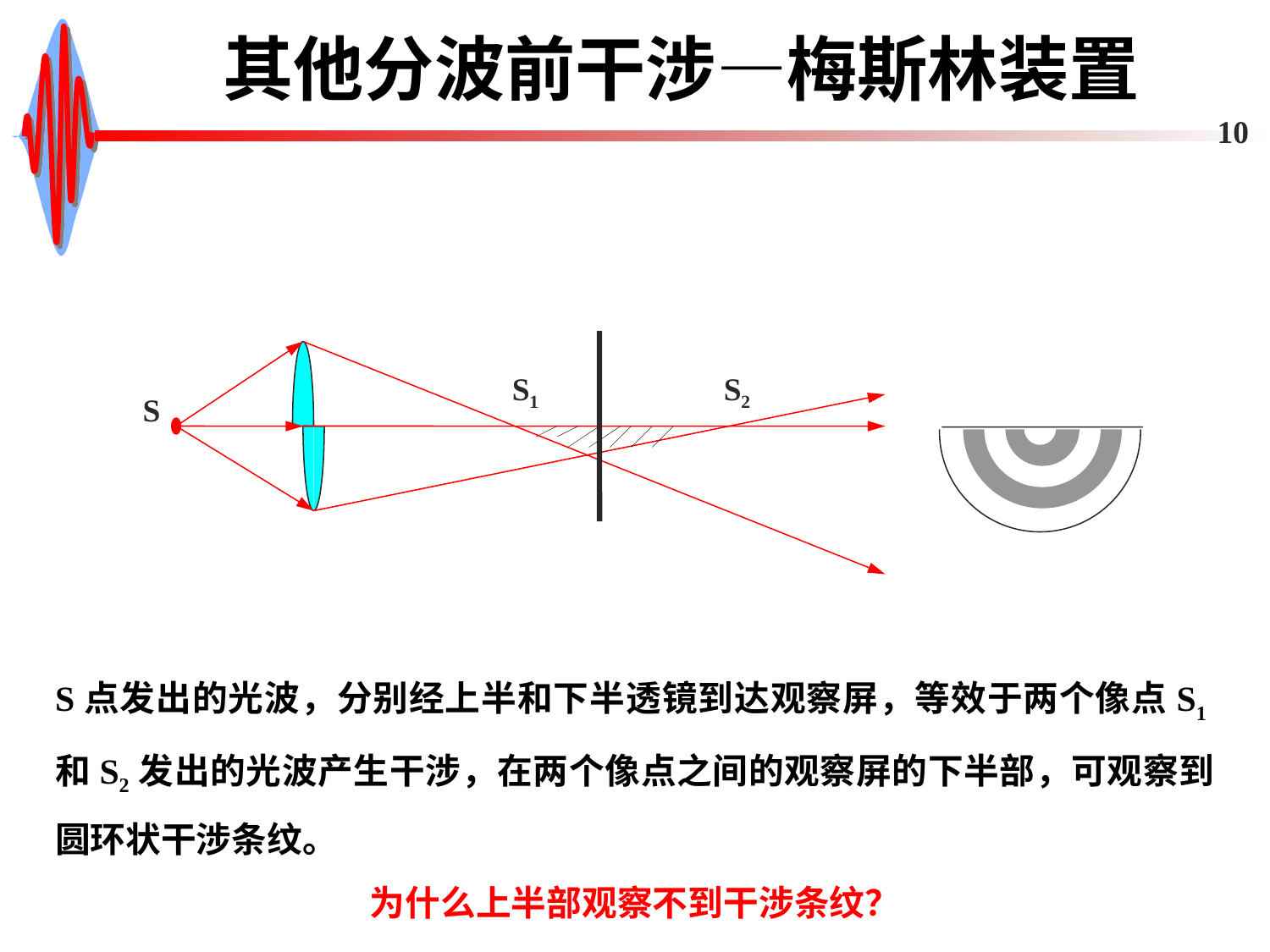

# 其他分波前干涉—梅斯林装置
10

S1
S2
S

S点发出的光波，分别经上半和下半透镜到达观察屏，等效于两个像点S1和S2发出的光波产生干涉，在两个像点之间的观察屏的下半部，可观察到圆环状干涉条纹。
为什么上半部观察不到干涉条纹？